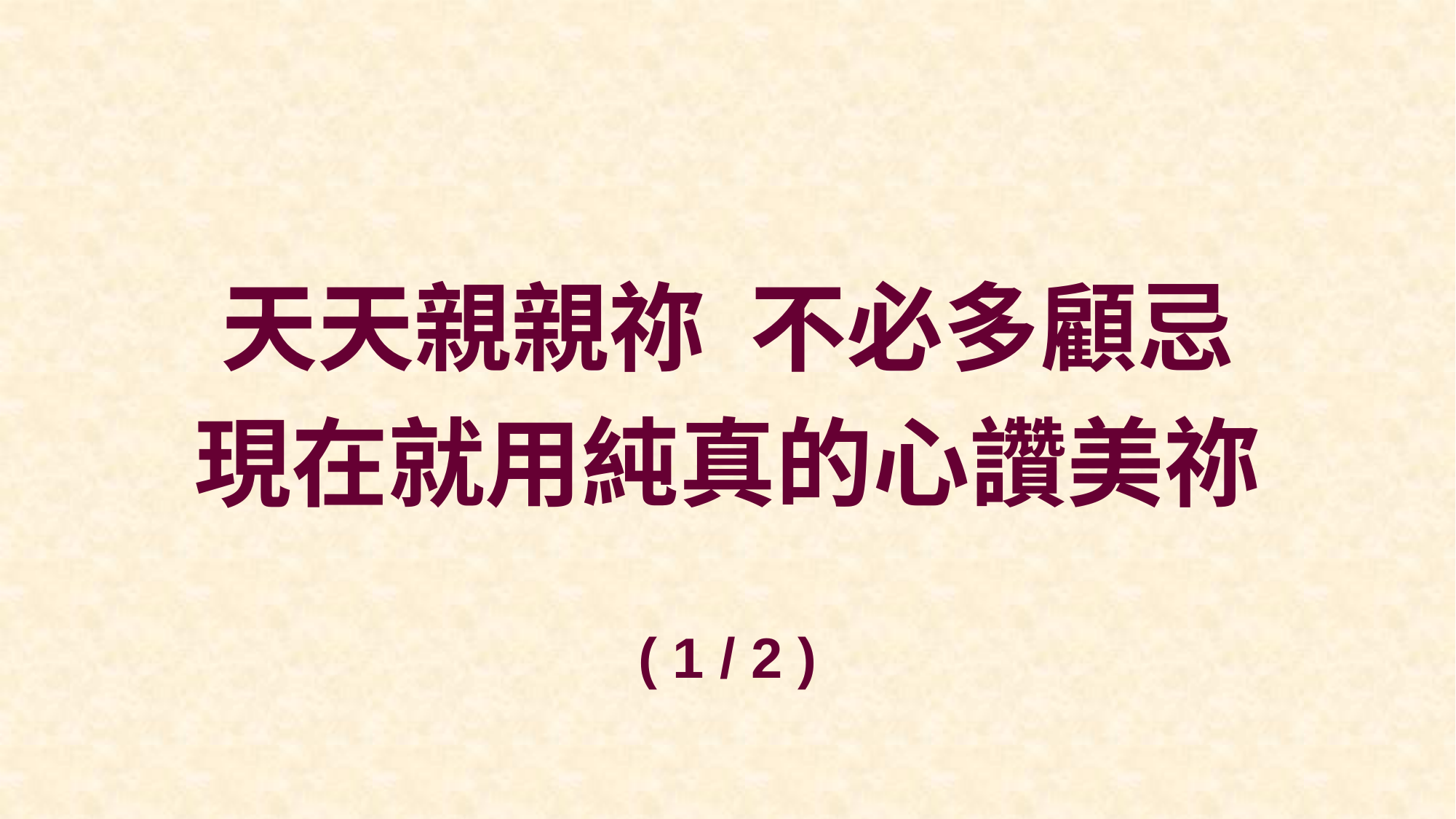

天天親親祢  不必多顧忌
現在就用純真的心讚美祢
( 1 / 2 )